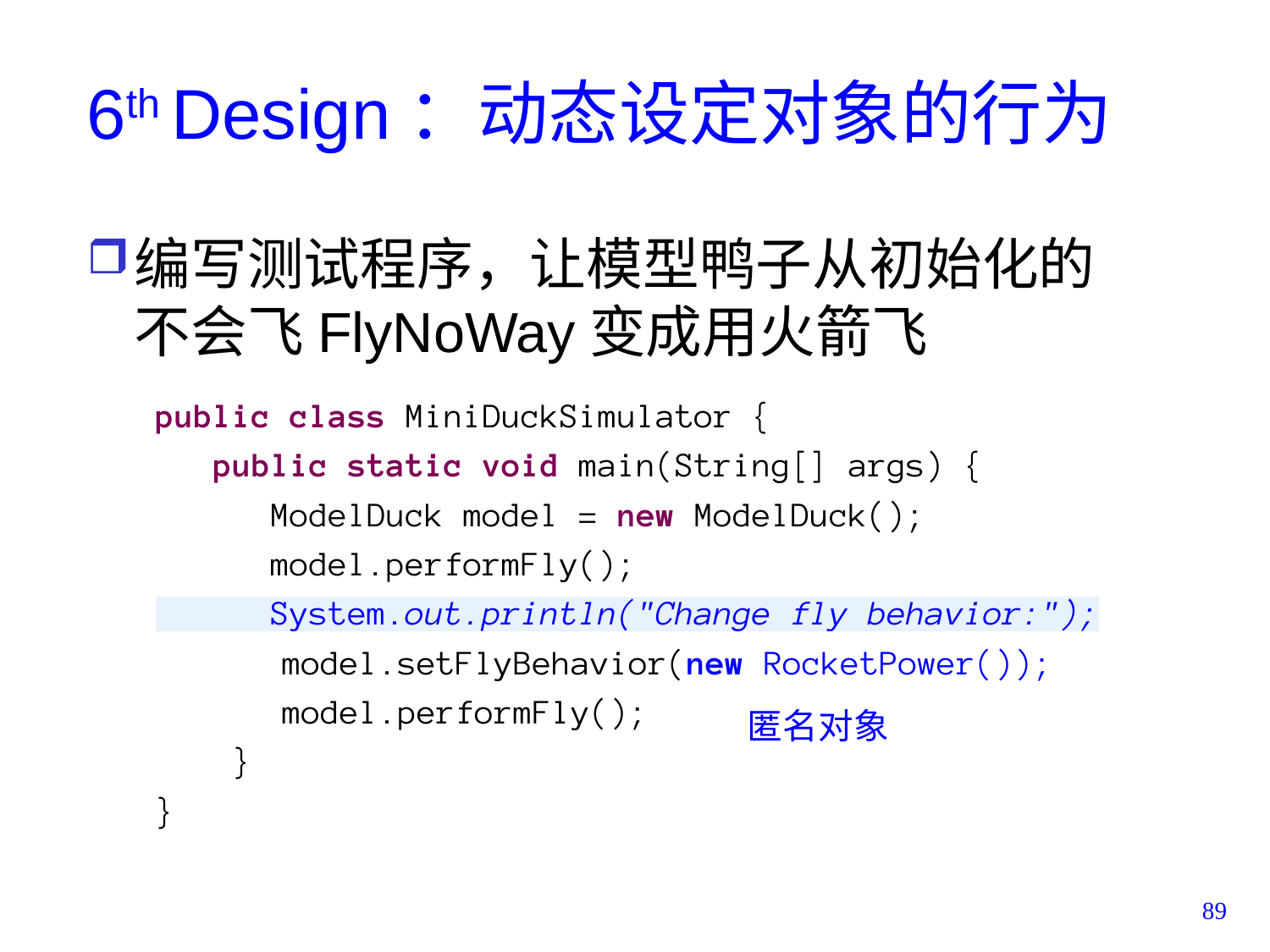

# 6th Design：动态设定对象的行为
编写测试程序，让模型鸭子从初始化的不会飞FlyNoWay变成用火箭飞
public class MiniDuckSimulator {
   public static void main(String[] args) {
      ModelDuck model = new ModelDuck();
      model.performFly();
      System.out.println("Change fly behavior:");
	model.setFlyBehavior(new RocketPower());
	model.performFly();
    }
}
匿名对象
89